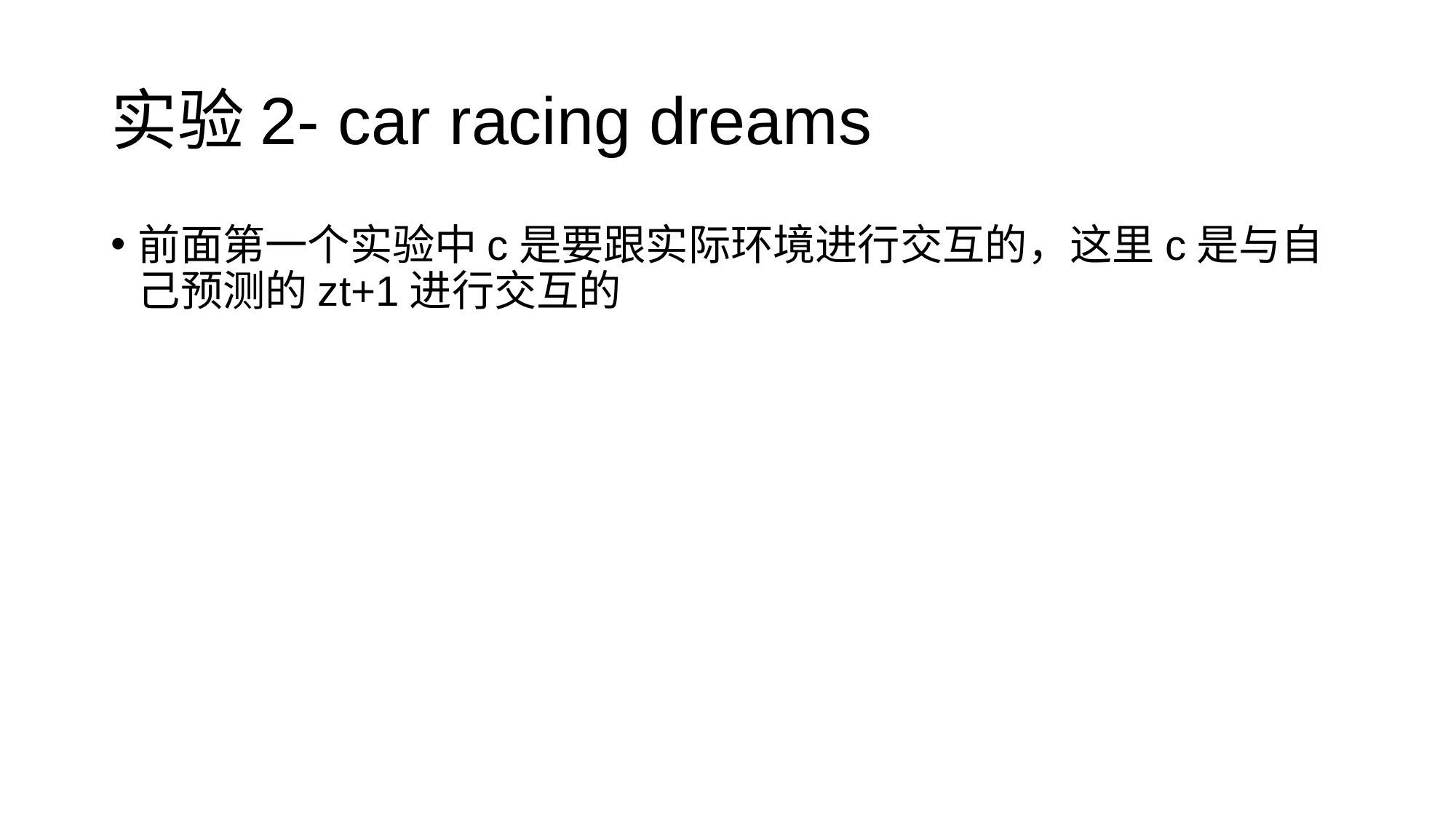

# 实验2- car racing dreams
前面第一个实验中c是要跟实际环境进行交互的，这里c是与自己预测的zt+1进行交互的